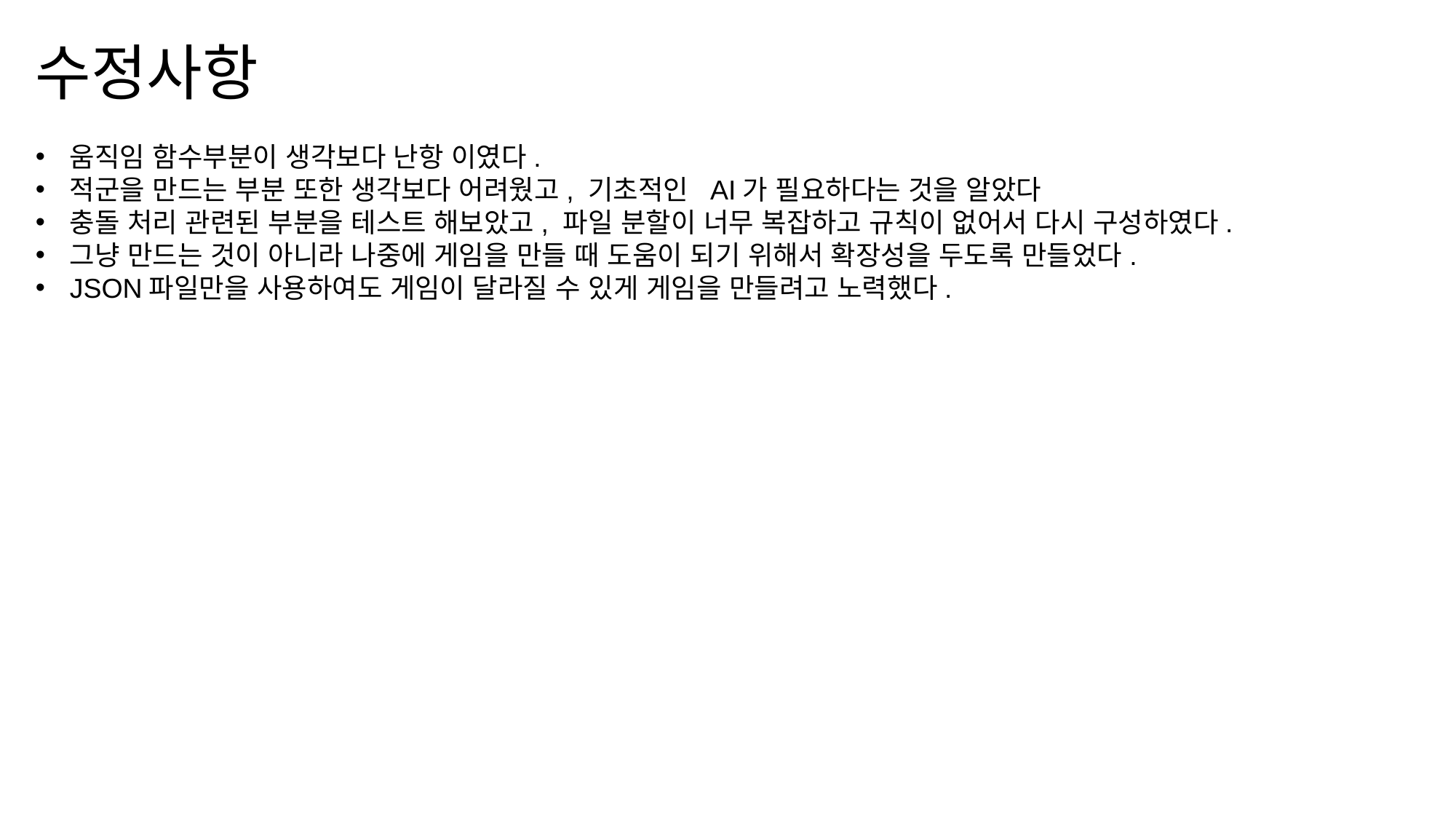

수정사항

움직임 함수부분이 생각보다 난항 이였다.
적군을 만드는 부분 또한 생각보다 어려웠고, 기초적인  AI가 필요하다는 것을 알았다
충돌 처리 관련된 부분을 테스트 해보았고, 파일 분할이 너무 복잡하고 규칙이 없어서 다시 구성하였다.
그냥 만드는 것이 아니라 나중에 게임을 만들 때 도움이 되기 위해서 확장성을 두도록 만들었다.
JSON파일만을 사용하여도 게임이 달라질 수 있게 게임을 만들려고 노력했다.